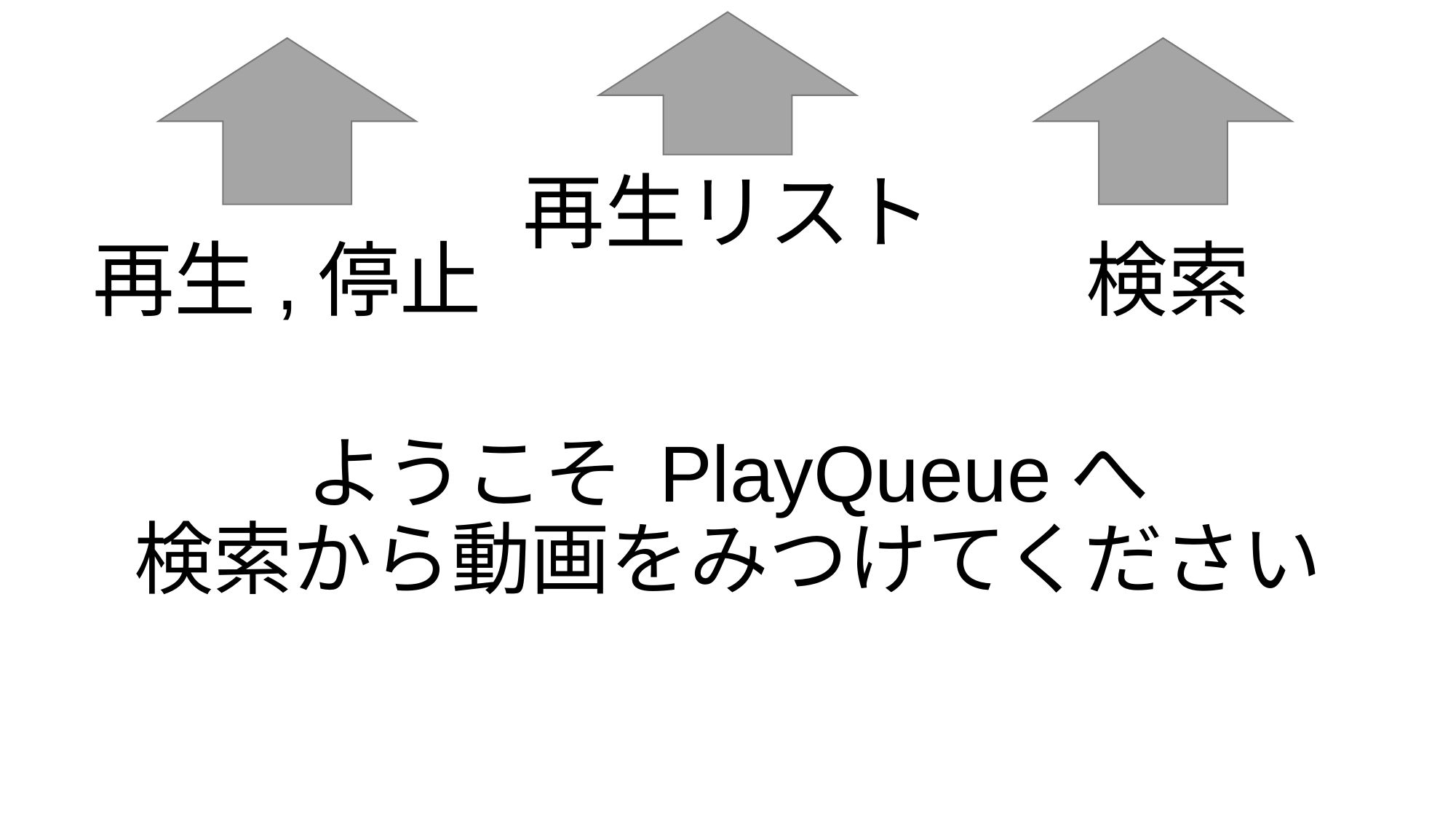

再生リスト
再生,停止
検索
# ようこそ PlayQueueへ 検索から動画をみつけてください